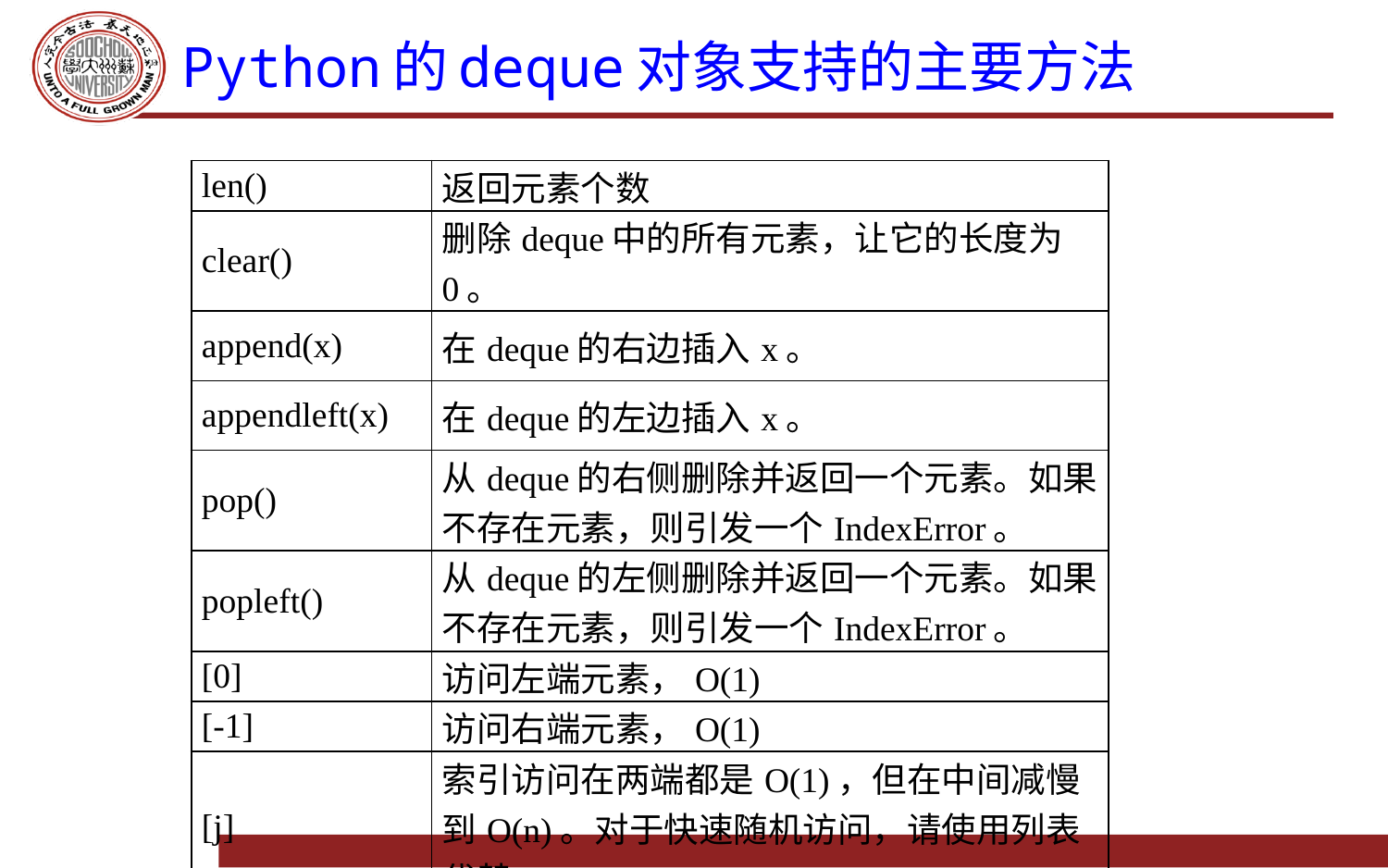

# Python的deque对象支持的主要方法
| len() | 返回元素个数 |
| --- | --- |
| clear() | 删除deque中的所有元素，让它的长度为0。 |
| append(x) | 在deque的右边插入x。 |
| appendleft(x) | 在deque的左边插入x。 |
| pop() | 从deque的右侧删除并返回一个元素。如果不存在元素，则引发一个IndexError。 |
| popleft() | 从deque的左侧删除并返回一个元素。如果不存在元素，则引发一个IndexError。 |
| [0] | 访问左端元素，O(1) |
| [-1] | 访问右端元素，O(1) |
| [j] | 索引访问在两端都是O(1)，但在中间减慢到O(n)。对于快速随机访问，请使用列表代替。 |